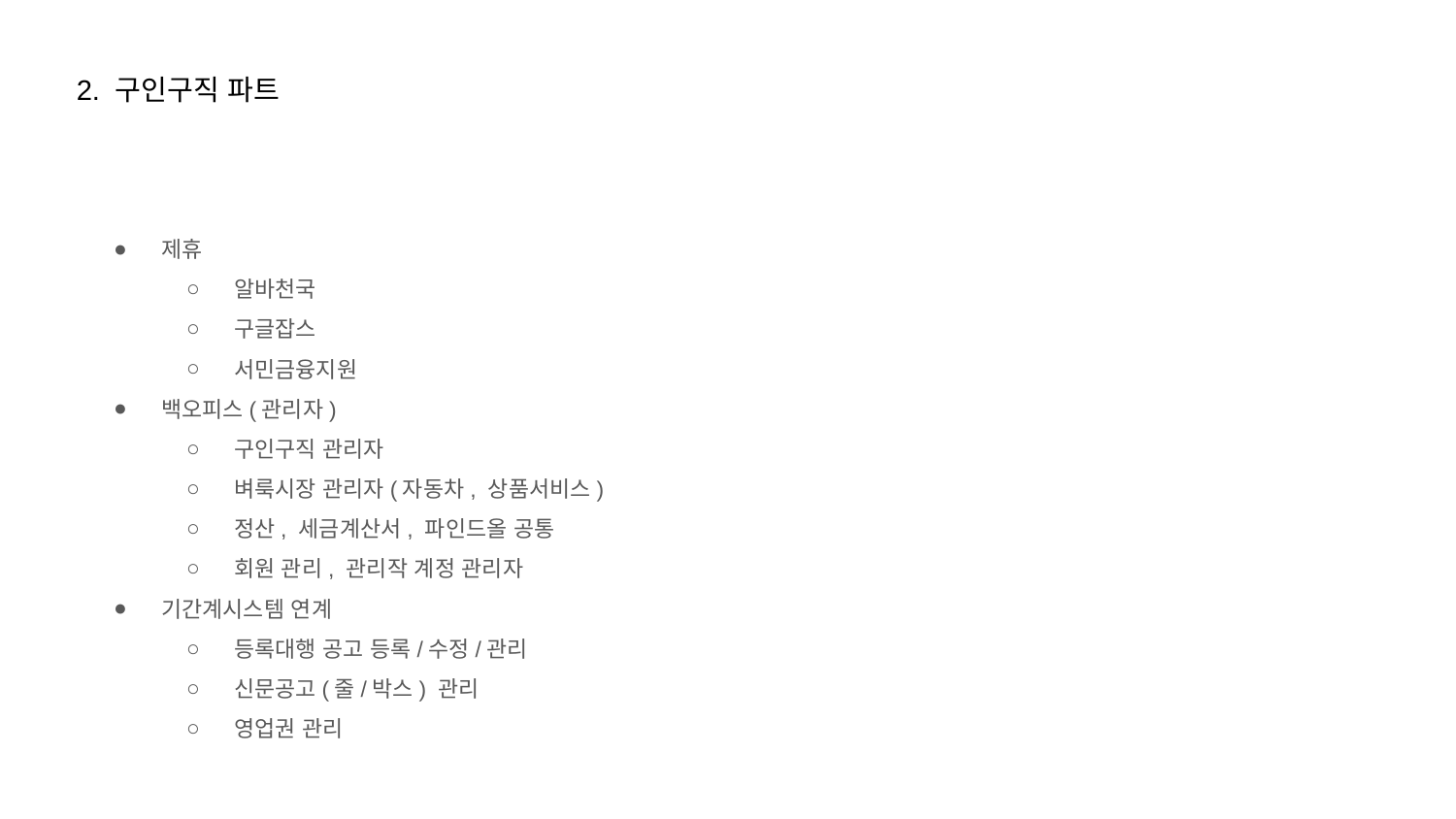

2. 구인구직 파트
제휴
알바천국
구글잡스
서민금융지원
백오피스(관리자)
구인구직 관리자
벼룩시장 관리자(자동차, 상품서비스)
정산, 세금계산서, 파인드올 공통
회원 관리, 관리작 계정 관리자
기간계시스템 연계
등록대행 공고 등록/수정/관리
신문공고(줄/박스) 관리
영업권 관리